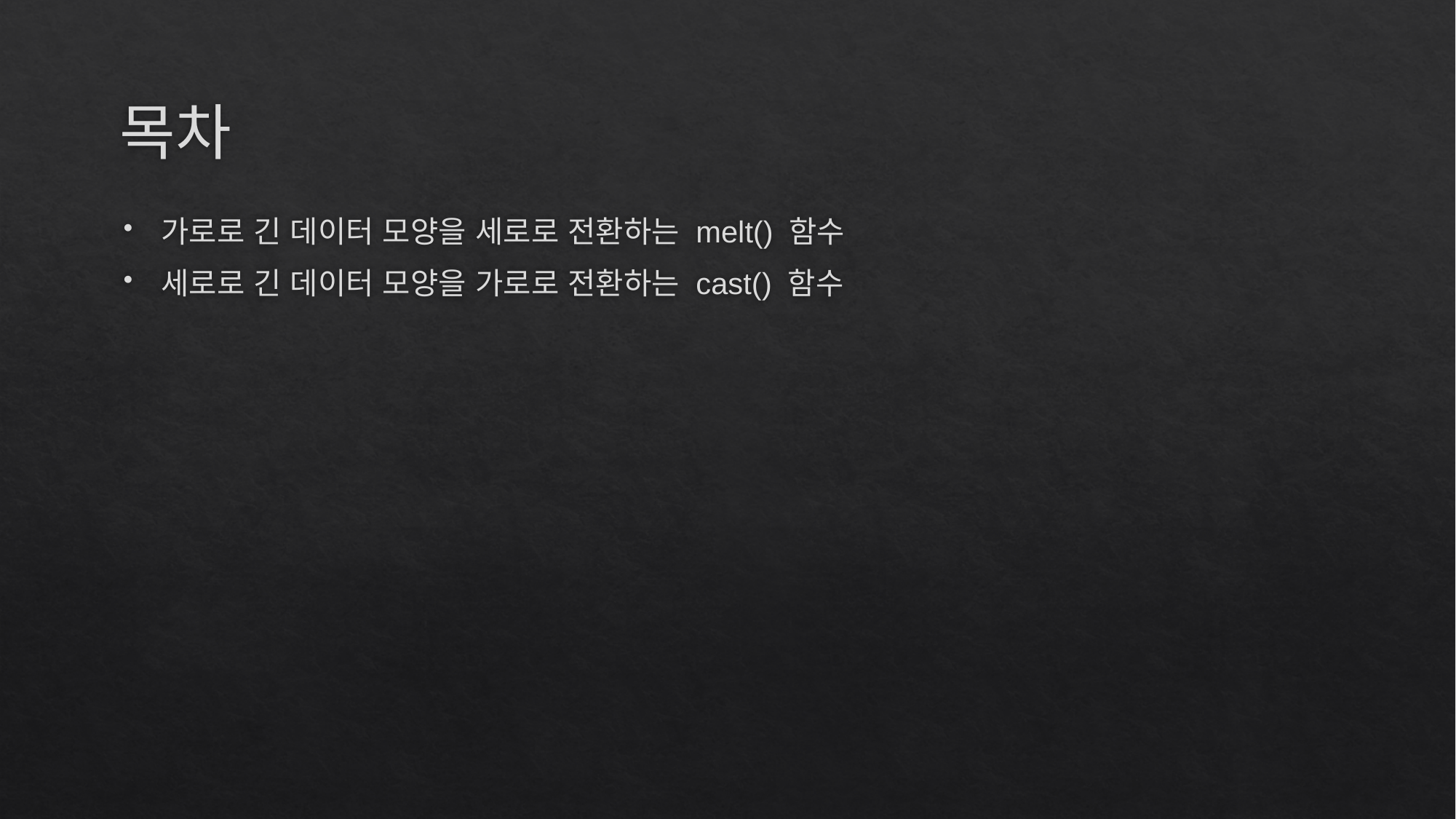

# 목차
가로로 긴 데이터 모양을 세로로 전환하는 melt() 함수
세로로 긴 데이터 모양을 가로로 전환하는 cast() 함수